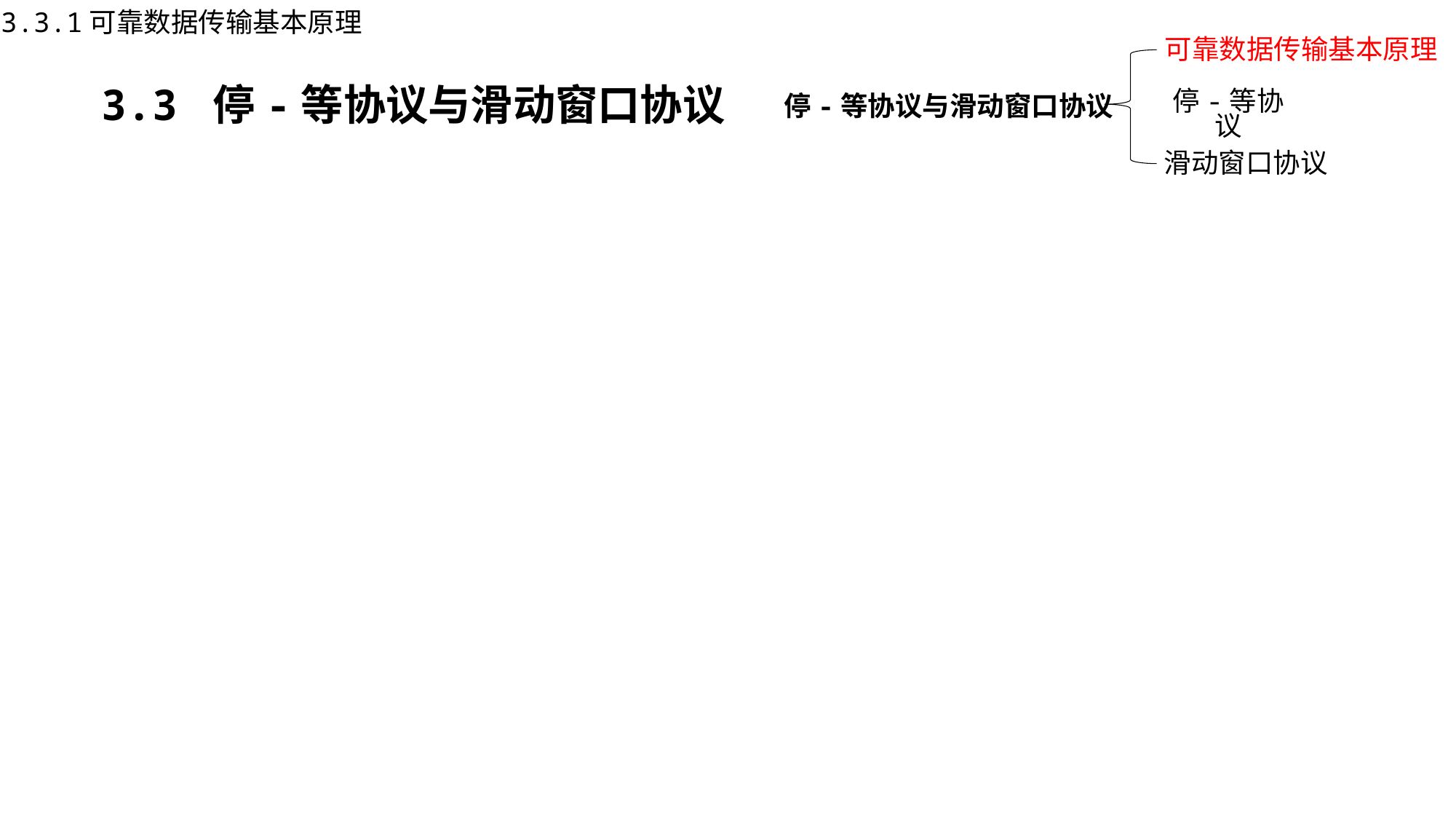

3.3.1可靠数据传输基本原理
可靠数据传输基本原理

停-等协议与滑动窗口协议
停-等协议
滑动窗口协议
3.3 停-等协议与滑动窗口协议